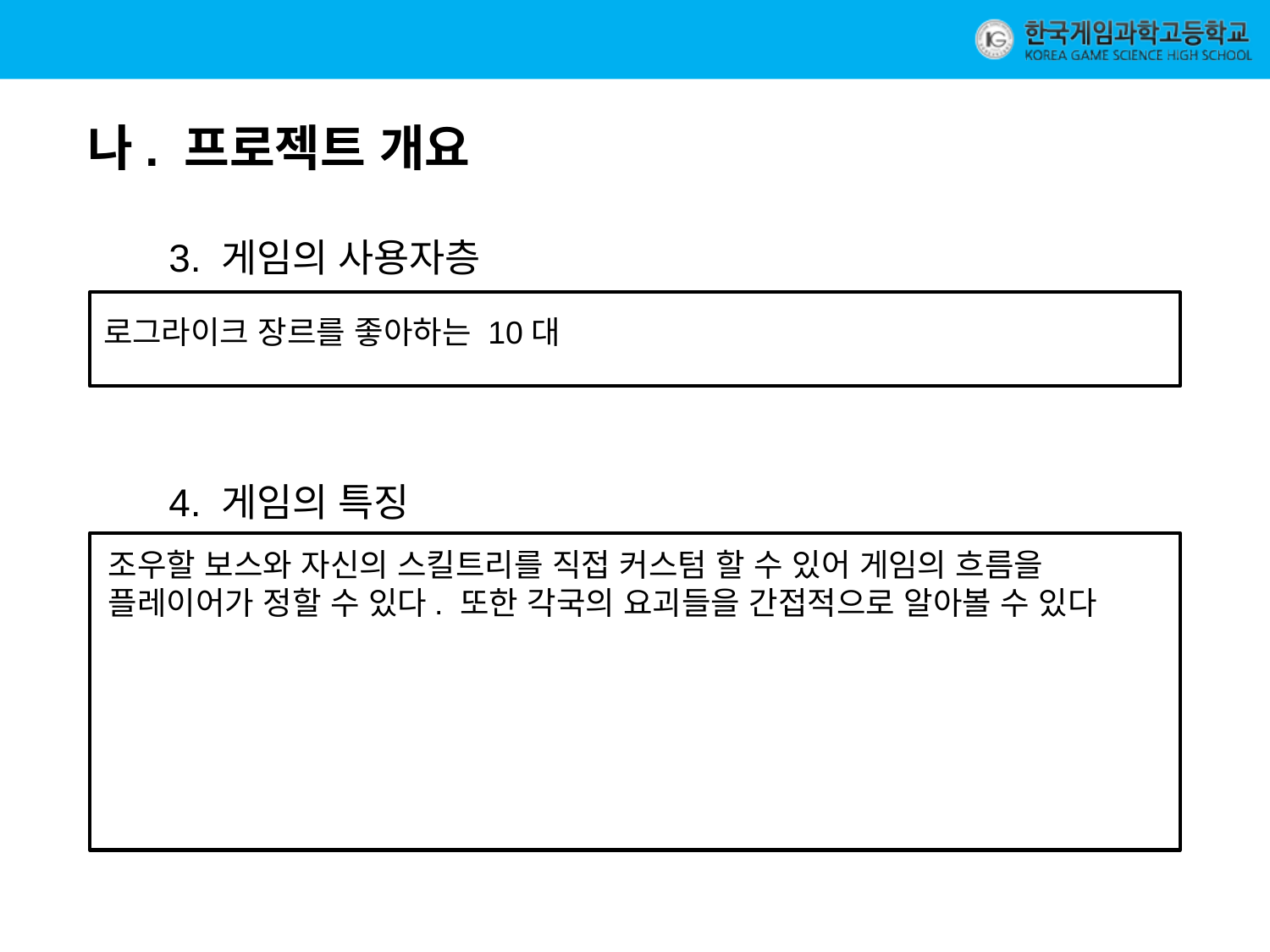

나. 프로젝트 개요
3. 게임의 사용자층

로그라이크 장르를 좋아하는 10대
4. 게임의 특징

조우할 보스와 자신의 스킬트리를 직접 커스텀 할 수 있어 게임의 흐름을
플레이어가 정할 수 있다. 또한 각국의 요괴들을 간접적으로 알아볼 수 있다